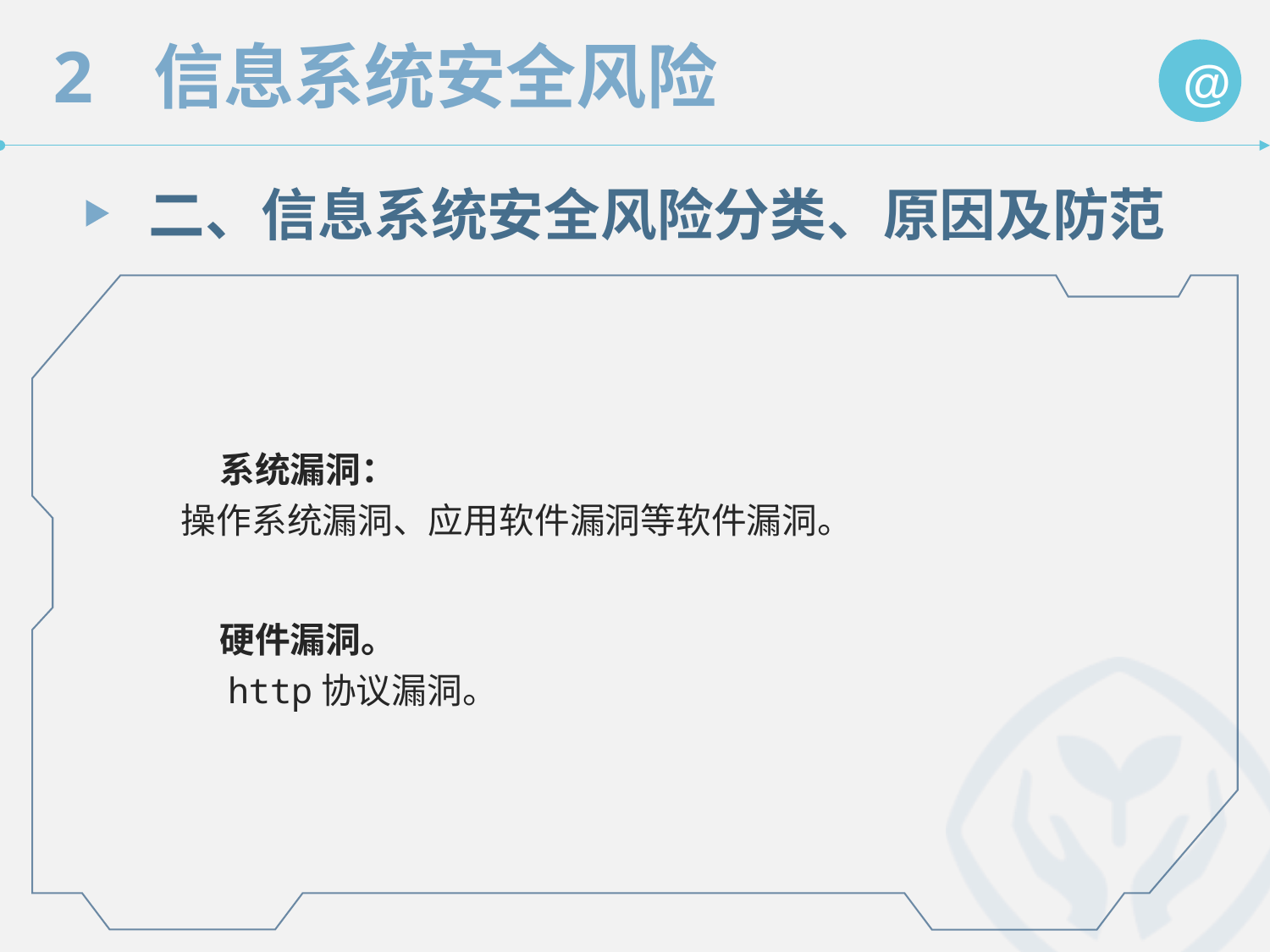

二、信息系统安全风险分类、原因及防范

　　系统漏洞：
    操作系统漏洞、应用软件漏洞等软件漏洞。
　　硬件漏洞。
　　http协议漏洞。